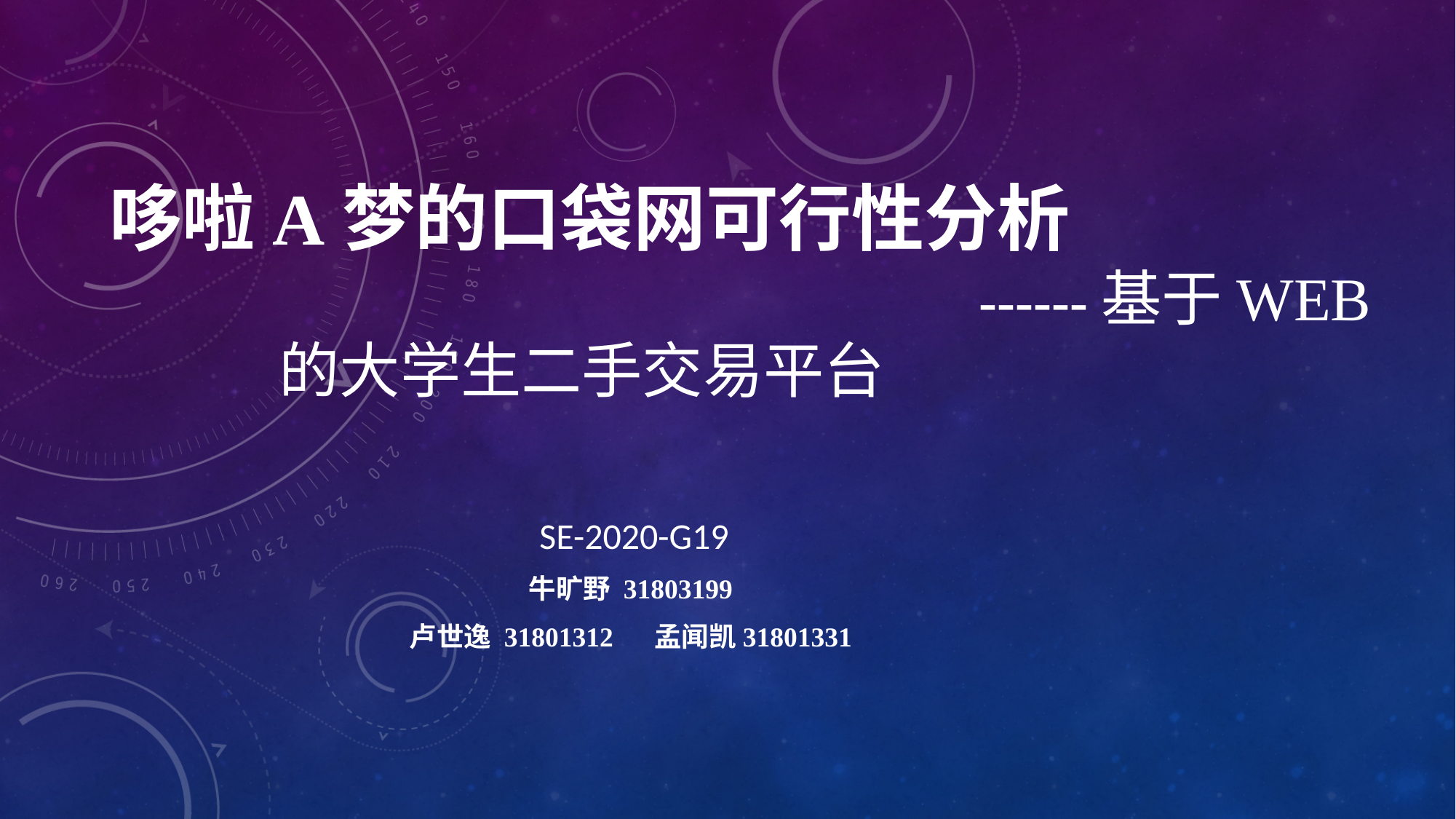

# 哆啦A梦的口袋网可行性分析 ------基于web的大学生二手交易平台
SE-2020-G19
牛旷野 31803199
卢世逸 31801312     孟闻凯31801331